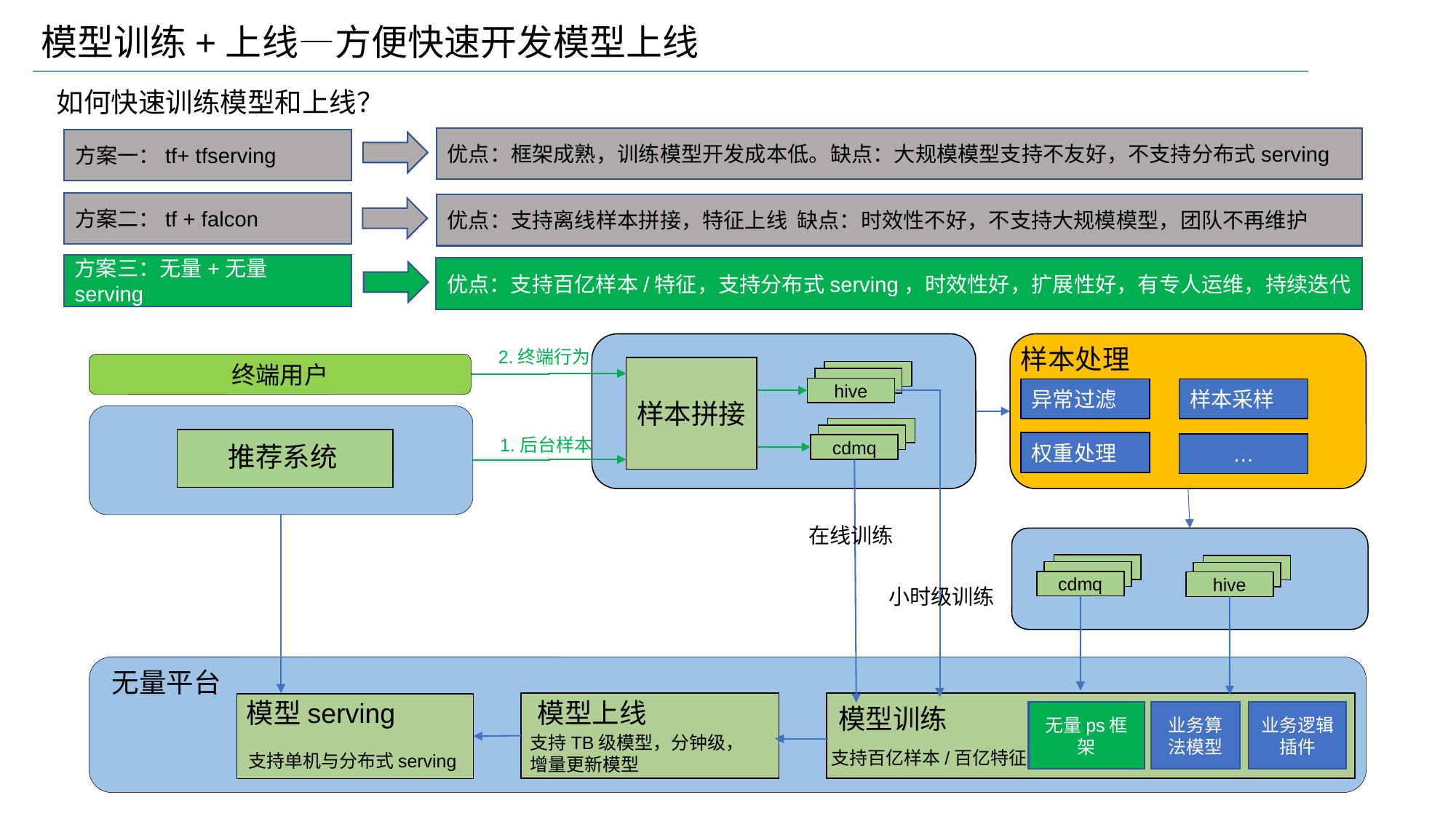

模型训练+上线—方便快速开发模型上线
如何快速训练模型和上线？
优点：框架成熟，训练模型开发成本低。缺点：大规模模型支持不友好，不支持分布式serving
方案一：tf+ tfserving

方案二：tf + falcon
优点：支持离线样本拼接，特征上线  缺点：时效性不好，不支持大规模模型，团队不再维护

方案三：无量+无量serving
优点：支持百亿样本/特征，支持分布式serving，时效性好，扩展性好，有专人运维，持续迭代

样本处理
2.终端行为
终端用户
样本拼接

hive
异常过滤
样本采样

1.后台样本

权重处理
…
推荐系统
cdmq
在线训练

cdmq
hive
小时级训练

无量平台
模型serving
模型上线

 模型训练
无量ps框架
业务算法模型
业务逻辑插件
支持TB级模型，分钟级，
增量更新模型
支持百亿样本/百亿特征
支持单机与分布式serving